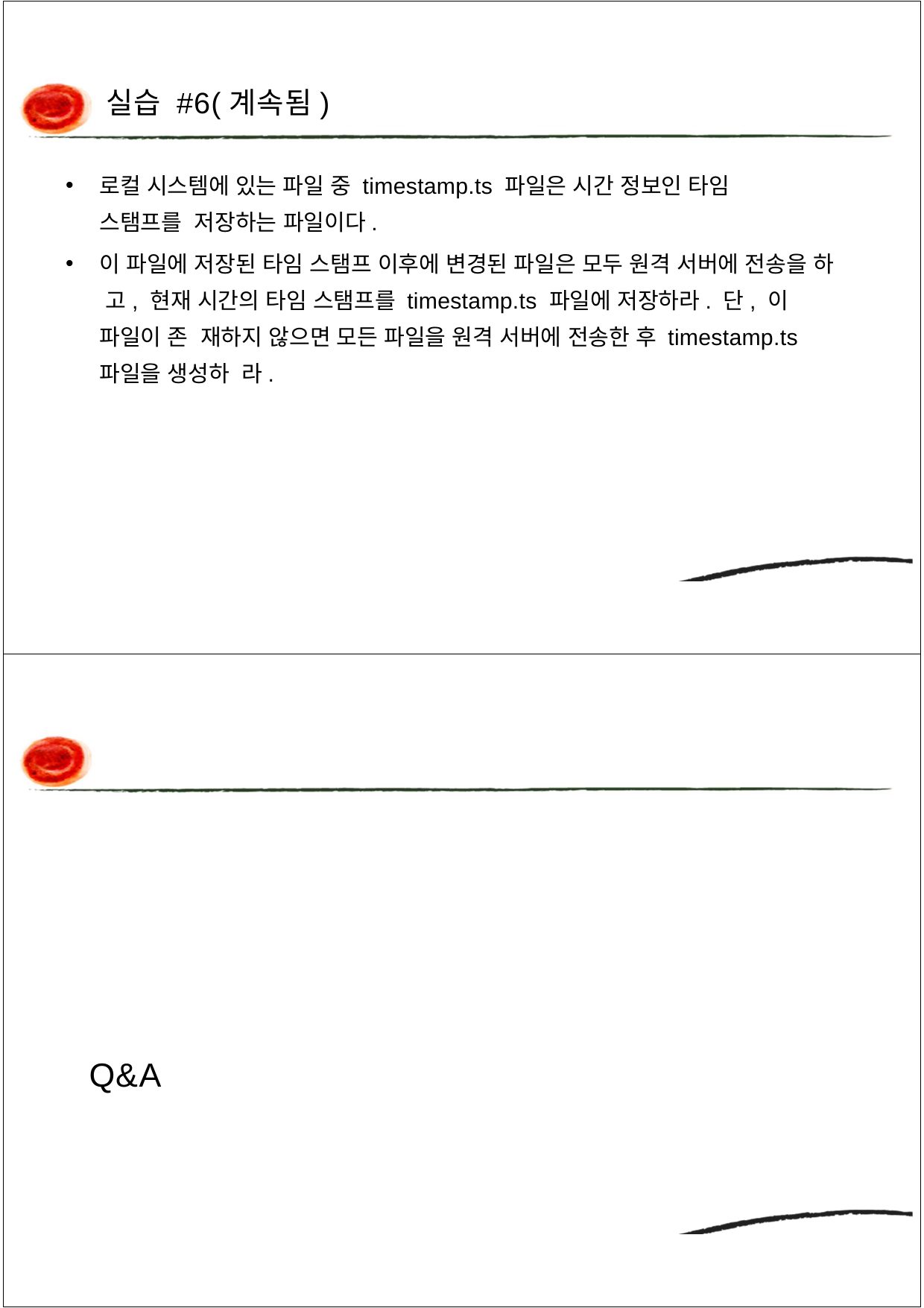

실습 #6(계속됨)

로컬 시스템에 있는 파일 중 timestamp.ts 파일은 시간 정보인 타임 스탬프를  저장하는 파일이다.
이 파일에 저장된 타임 스탬프 이후에 변경된 파일은 모두 원격 서버에 전송을 하  고, 현재 시간의 타임 스탬프를 timestamp.ts 파일에 저장하라. 단, 이 파일이 존  재하지 않으면 모든 파일을 원격 서버에 전송한 후 timestamp.ts 파일을 생성하  라.

Q&A